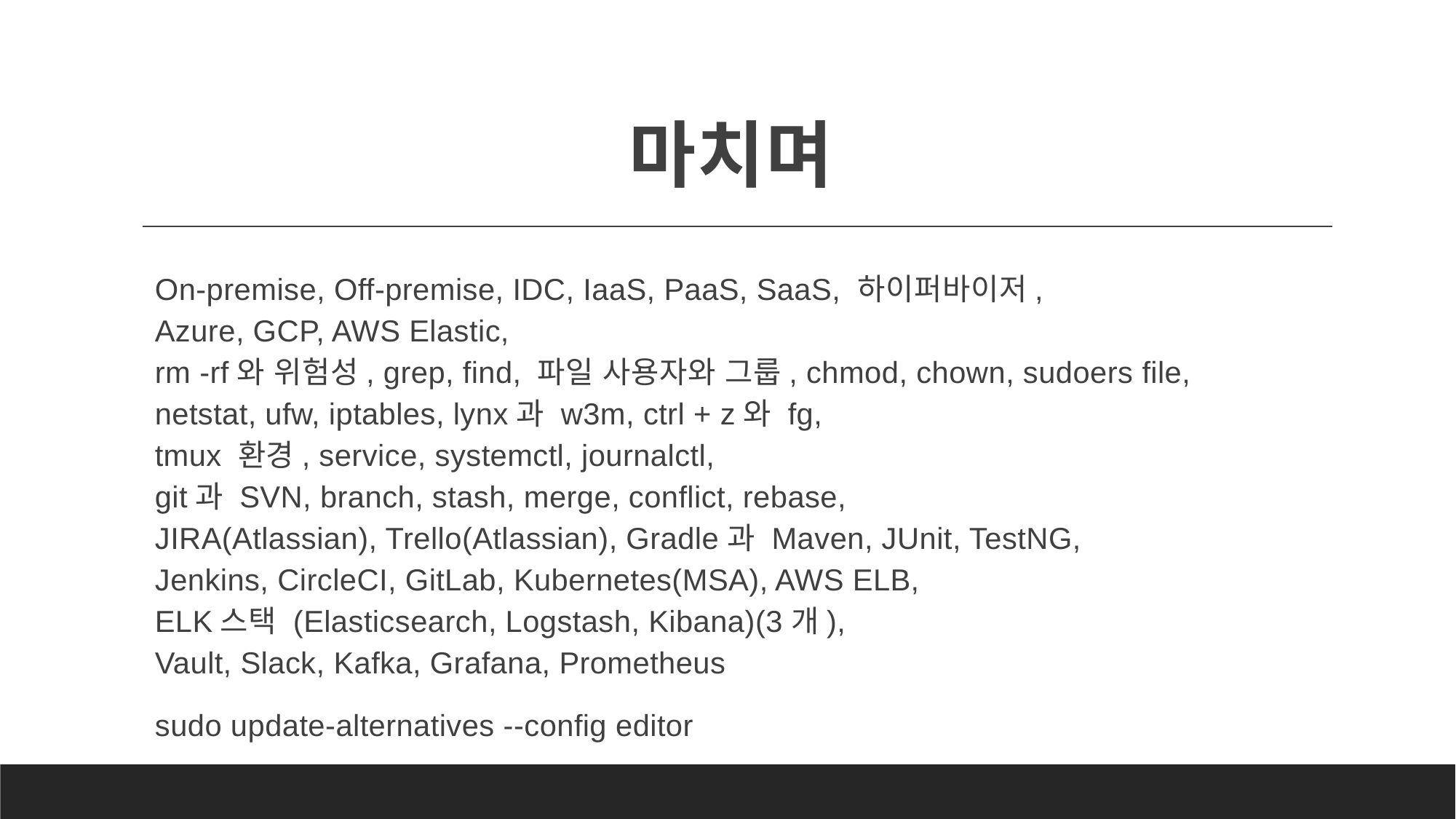

# 마치며
On-premise, Off-premise, IDC, IaaS, PaaS, SaaS, 하이퍼바이저,
Azure, GCP, AWS Elastic,
rm -rf와 위험성, grep, find, 파일 사용자와 그룹, chmod, chown, sudoers file,
netstat, ufw, iptables, lynx과 w3m, ctrl + z와 fg,
tmux 환경, service, systemctl, journalctl,
git과 SVN, branch, stash, merge, conflict, rebase,
JIRA(Atlassian), Trello(Atlassian), Gradle과 Maven, JUnit, TestNG,
Jenkins, CircleCI, GitLab, Kubernetes(MSA), AWS ELB,
ELK스택 (Elasticsearch, Logstash, Kibana)(3개),
Vault, Slack, Kafka, Grafana, Prometheus
sudo update-alternatives --config editor